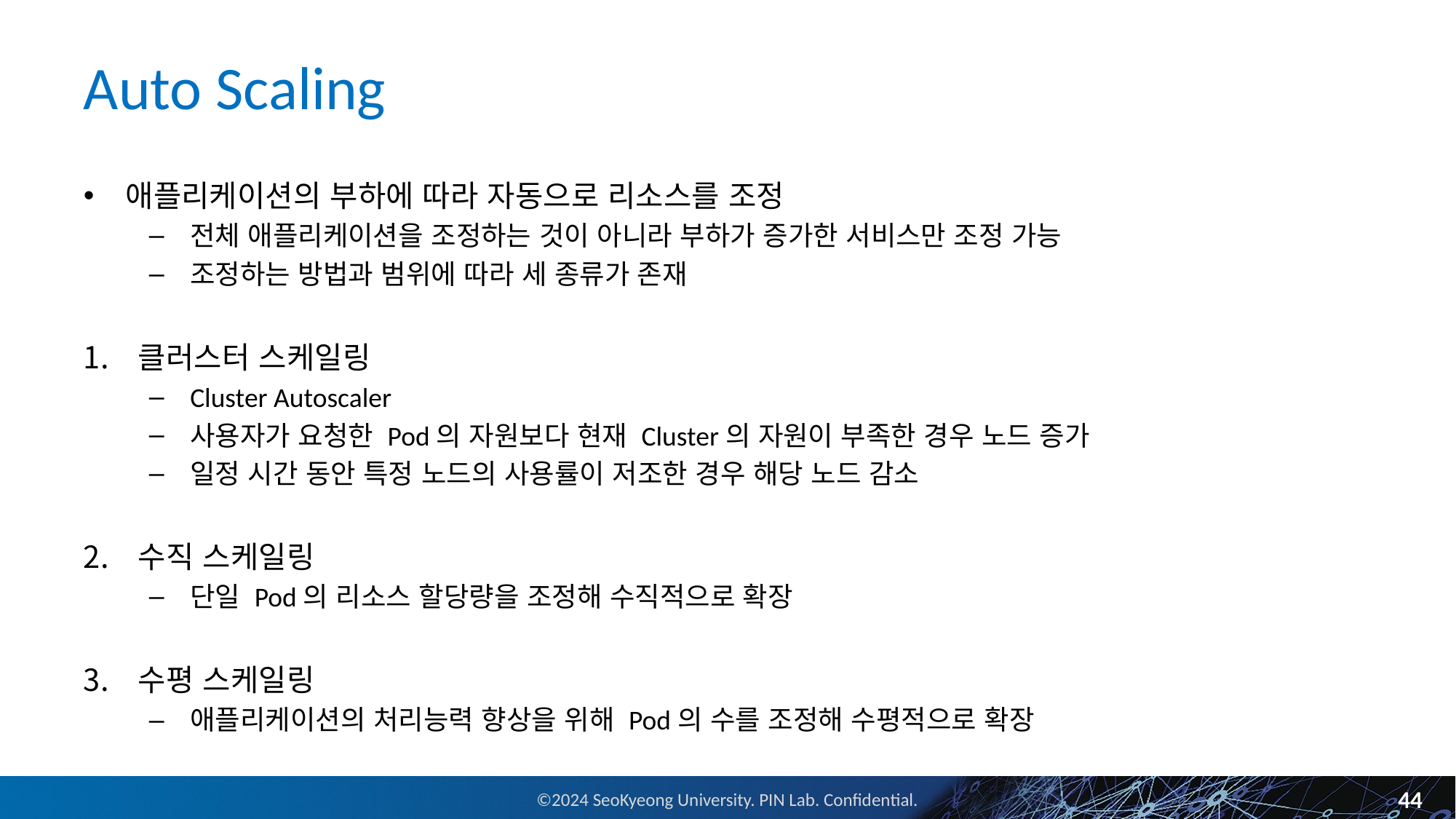

# Auto Scaling
애플리케이션의 부하에 따라 자동으로 리소스를 조정
전체 애플리케이션을 조정하는 것이 아니라 부하가 증가한 서비스만 조정 가능
조정하는 방법과 범위에 따라 세 종류가 존재

클러스터 스케일링
Cluster Autoscaler
사용자가 요청한 Pod의 자원보다 현재 Cluster의 자원이 부족한 경우 노드 증가
일정 시간 동안 특정 노드의 사용률이 저조한 경우 해당 노드 감소

수직 스케일링
단일 Pod의 리소스 할당량을 조정해 수직적으로 확장

수평 스케일링
애플리케이션의 처리능력 향상을 위해 Pod의 수를 조정해 수평적으로 확장
44